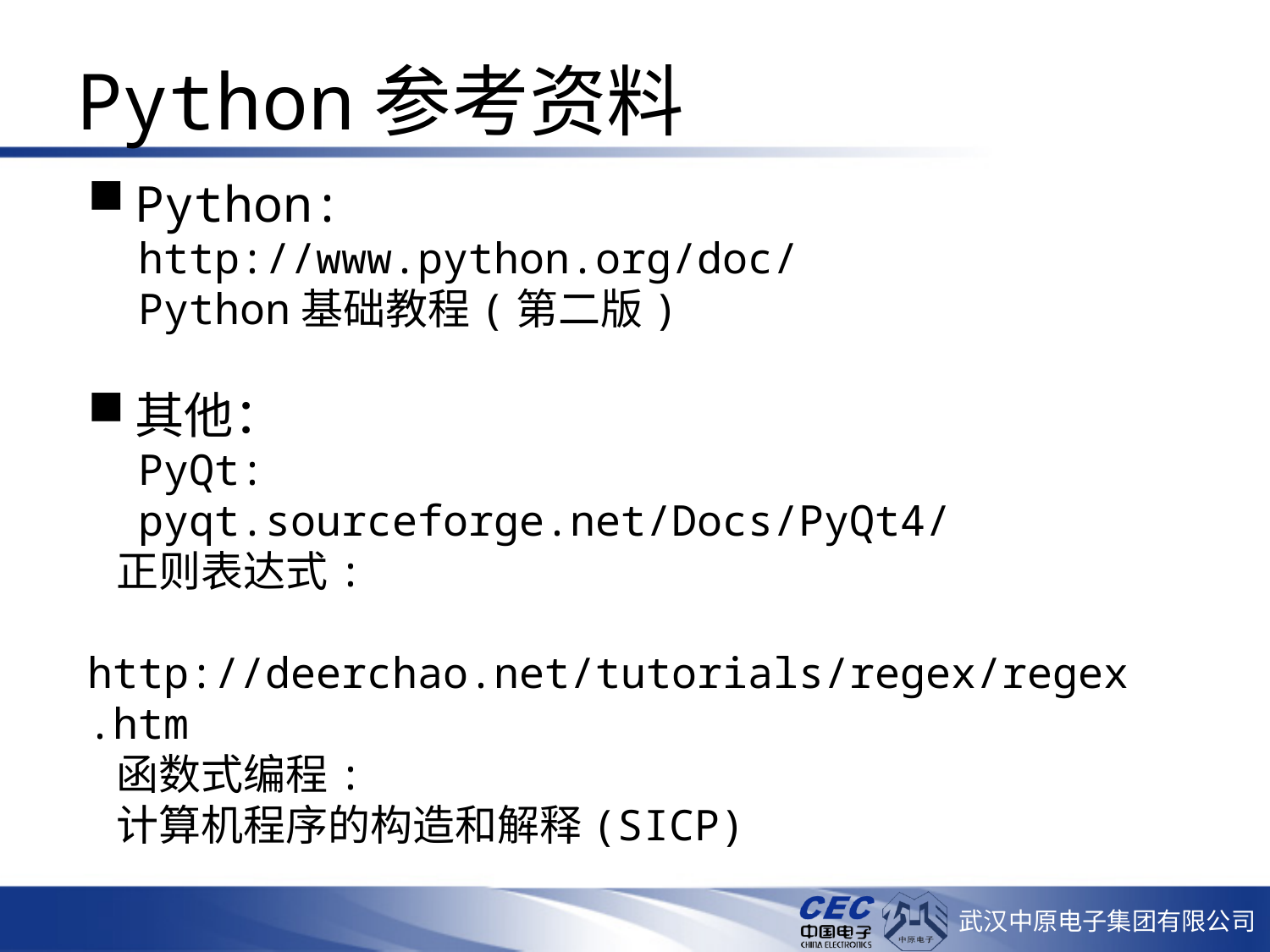

# Python参考资料
Python:
  http://www.python.org/doc/
  Python基础教程(第二版)

其他：
  PyQt:
  pyqt.sourceforge.net/Docs/PyQt4/
  正则表达式:
  http://deerchao.net/tutorials/regex/regex.htm
  函数式编程:
  计算机程序的构造和解释(SICP)